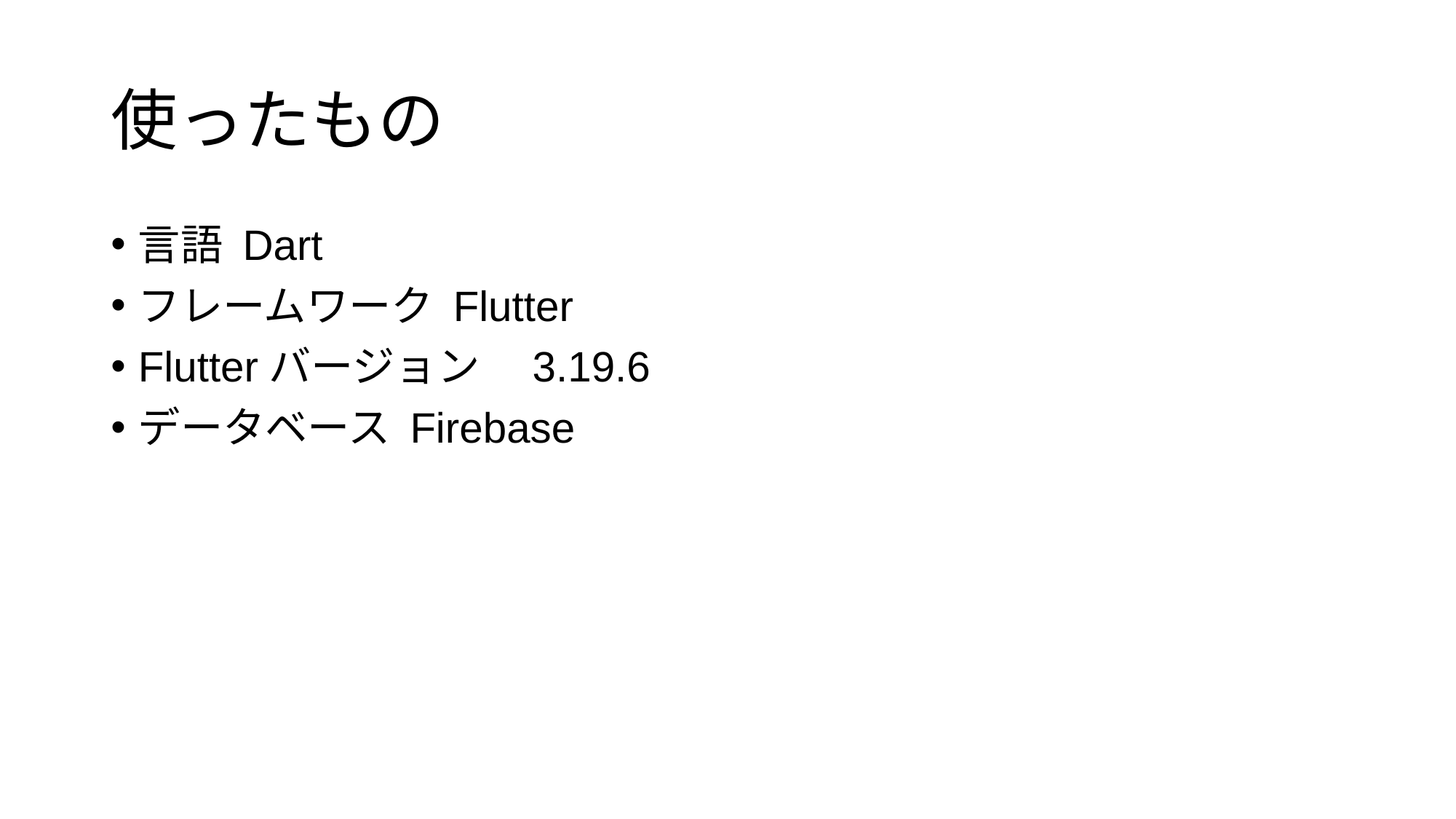

# 使ったもの
言語 Dart
フレームワーク Flutter
Flutterバージョン　3.19.6
データベース Firebase